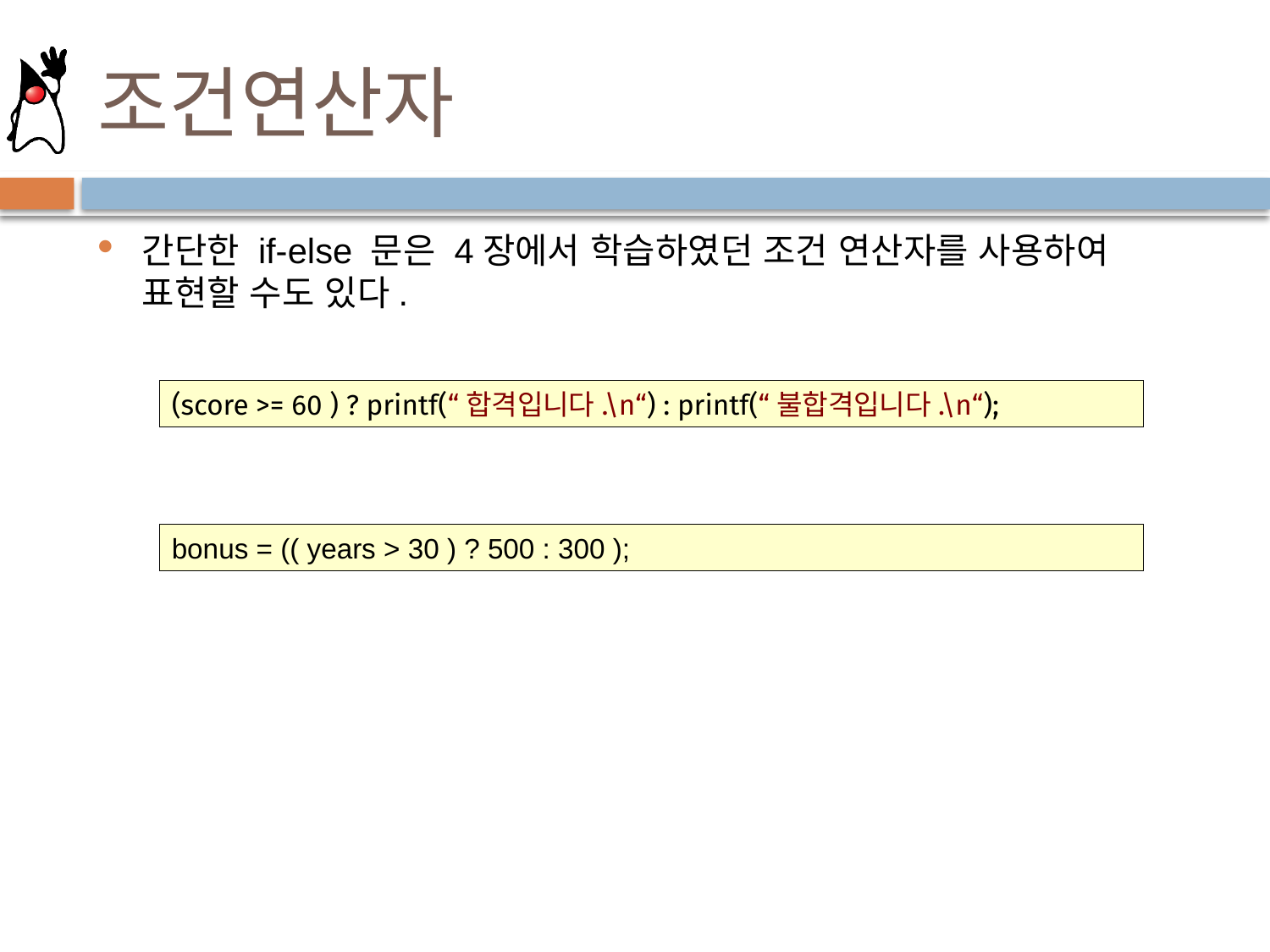

# 조건연산자
간단한 if-else 문은 4장에서 학습하였던 조건 연산자를 사용하여 표현할 수도 있다.
(score >= 60 ) ? printf(“합격입니다.\n“) : printf(“불합격입니다.\n“);
bonus = (( years > 30 ) ? 500 : 300 );